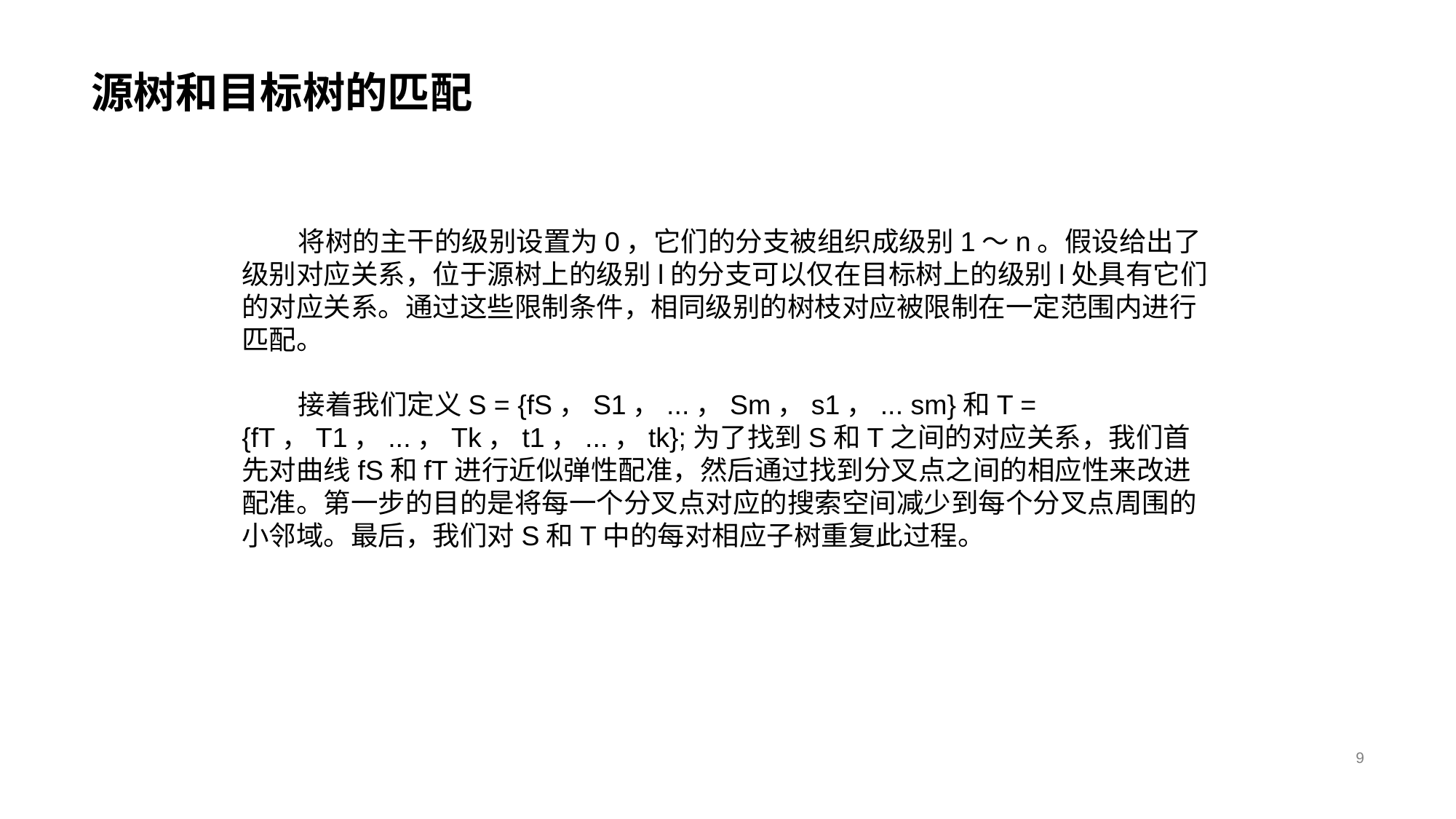

# 源树和目标树的匹配
        将树的主干的级别设置为0，它们的分支被组织成级别1～n。假设给出了级别对应关系，位于源树上的级别l的分支可以仅在目标树上的级别l处具有它们的对应关系。通过这些限制条件，相同级别的树枝对应被限制在一定范围内进行匹配。
        接着我们定义S = {fS，S1，...，Sm，s1，... sm}和T = {fT，T1，...，Tk，t1，...，tk};为了找到S和T之间的对应关系，我们首先对曲线fS和fT进行近似弹性配准，然后通过找到分叉点之间的相应性来改进配准。第一步的目的是将每一个分叉点对应的搜索空间减少到每个分叉点周围的小邻域。最后，我们对S和T中的每对相应子树重复此过程。
9